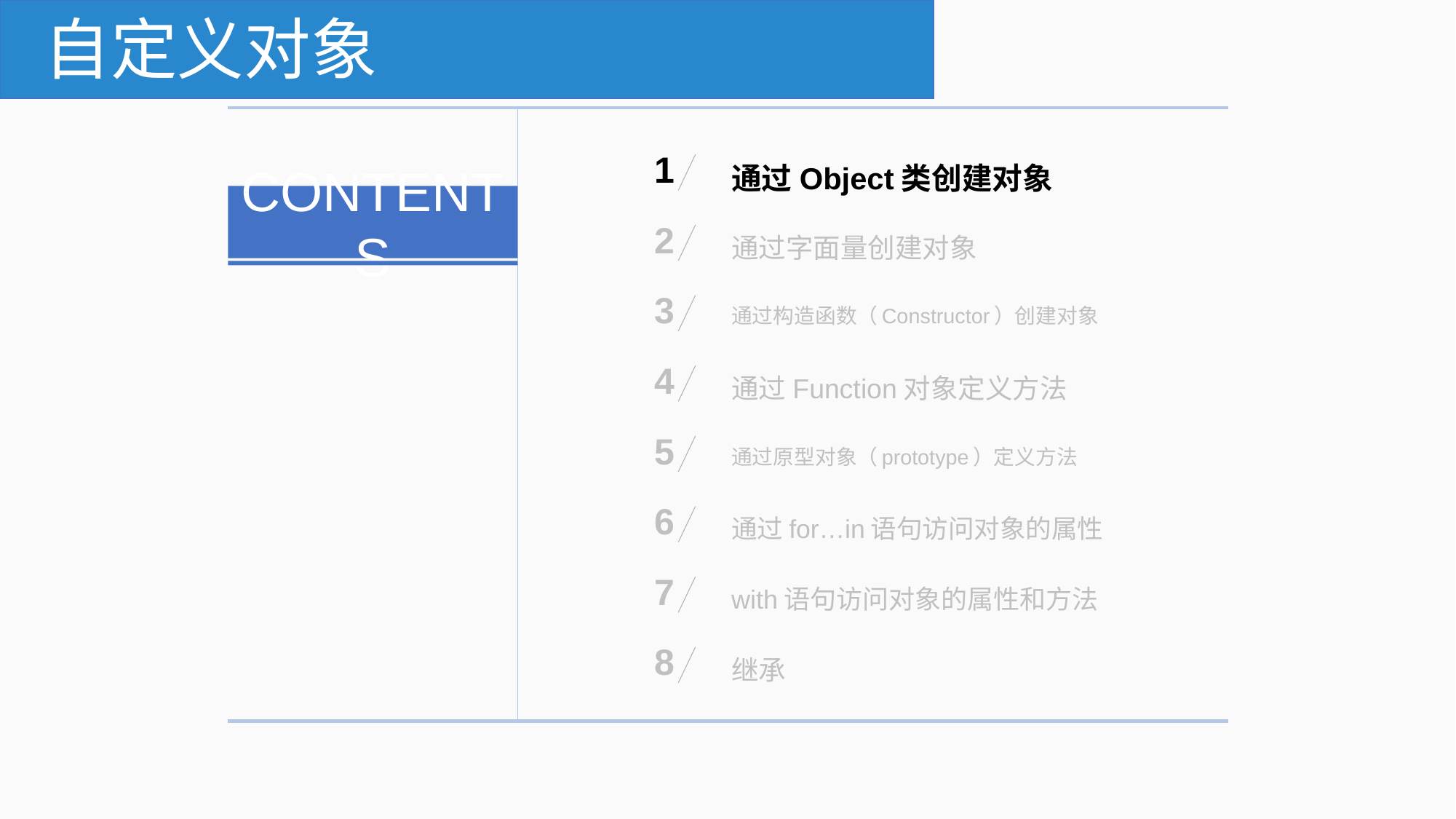

# 自定义对象
1
通过Object类创建对象
CONTENTS
2
通过字面量创建对象

3
通过构造函数（Constructor）创建对象
4
通过Function对象定义方法
5
通过原型对象（prototype）定义方法
6
通过for…in语句访问对象的属性
7
with语句访问对象的属性和方法
8
继承